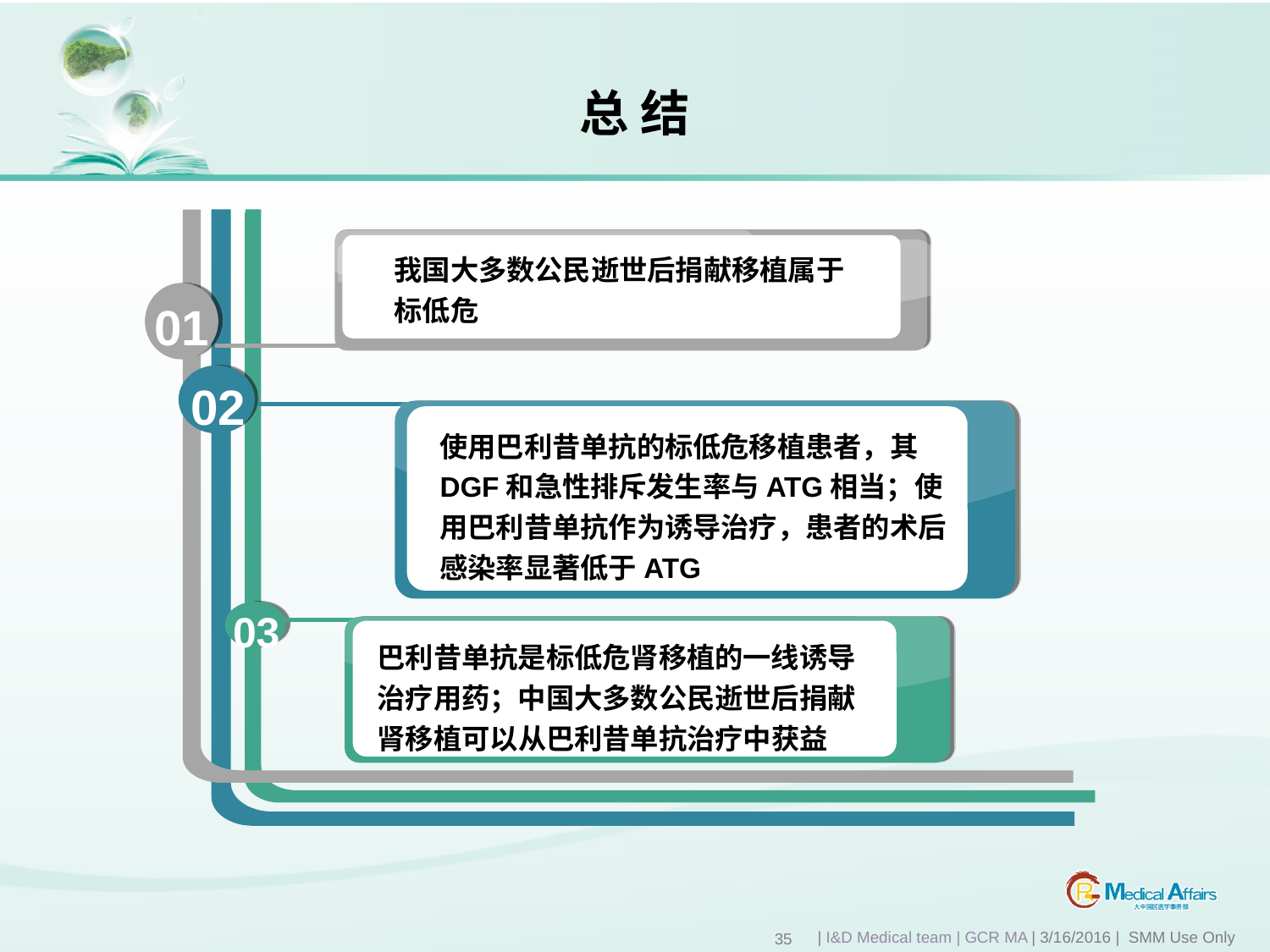

总 结

我国大多数公民逝世后捐献移植属于标低危
01

02

使用巴利昔单抗的标低危移植患者，其DGF和急性排斥发生率与ATG相当；使用巴利昔单抗作为诱导治疗，患者的术后感染率显著低于ATG
03

巴利昔单抗是标低危肾移植的一线诱导治疗用药；中国大多数公民逝世后捐献肾移植可以从巴利昔单抗治疗中获益